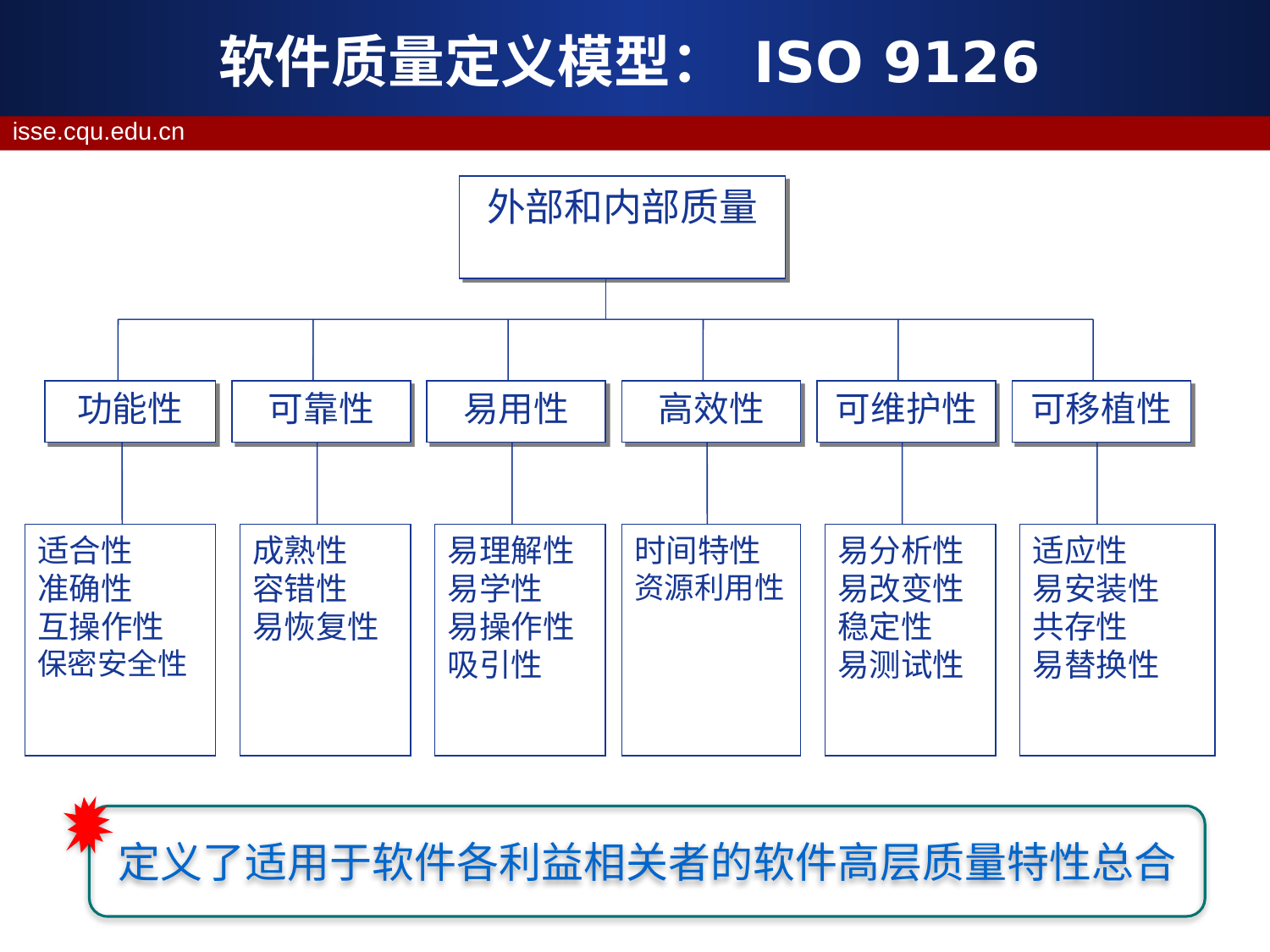

# 软件质量定义模型： ISO 9126
外部和内部质量

功能性
可靠性
易用性
高效性
可维护性
可移植性

适合性
准确性
互操作性
保密安全性
成熟性
容错性
易恢复性

易理解性
易学性
易操作性
吸引性
时间特性
资源利用性

易分析性
易改变性
稳定性
易测试性
适应性
易安装性
共存性
易替换性

定义了适用于软件各利益相关者的软件高层质量特性总合